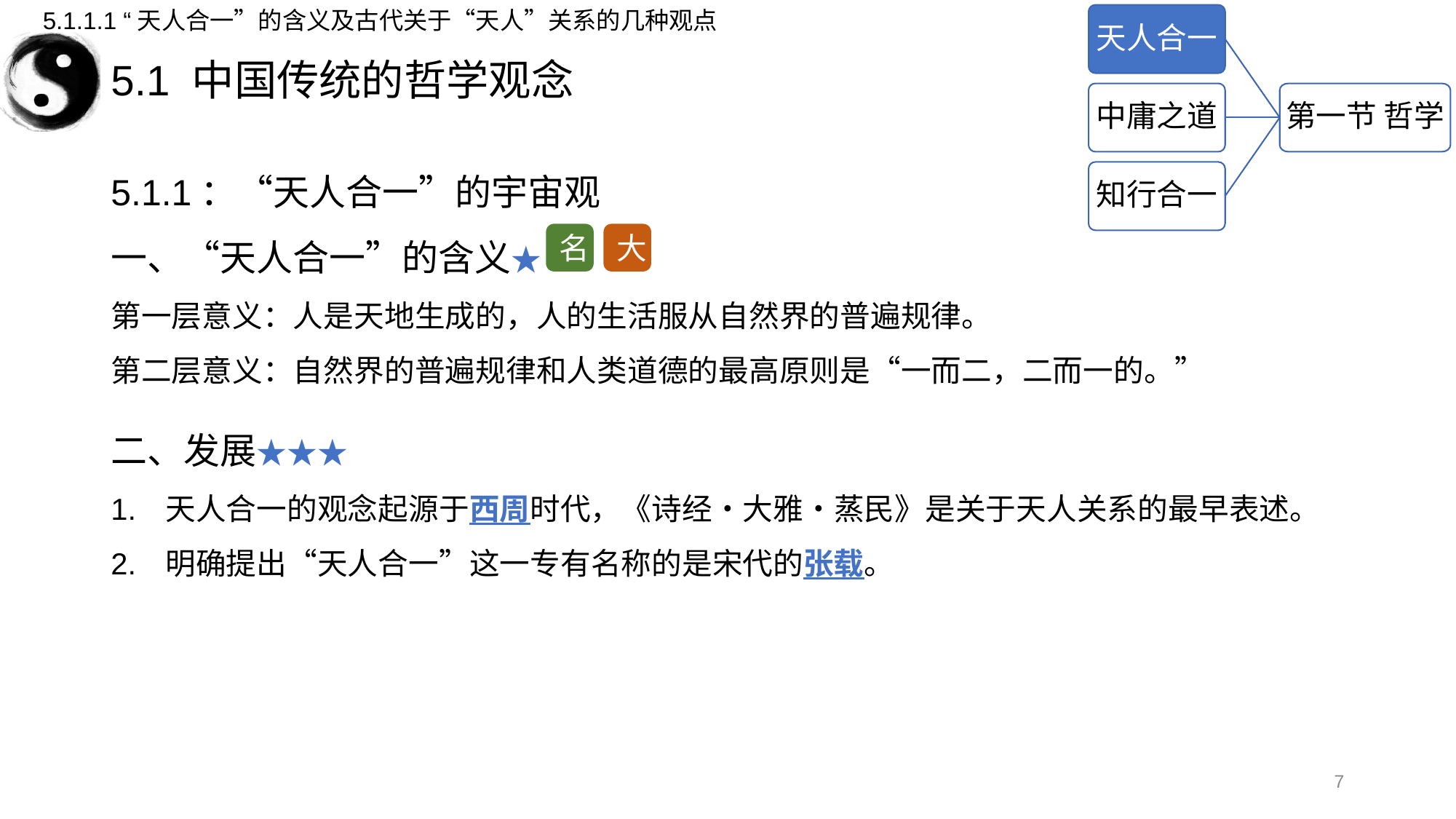

5.1.1.1 “天人合一”的含义及古代关于“天人”关系的几种观点
天人合一
# 5.1 中国传统的哲学观念

中庸之道
第一节 哲学

5.1.1：“天人合一”的宇宙观
一、“天人合一”的含义★
第一层意义：人是天地生成的，人的生活服从自然界的普遍规律。
第二层意义：自然界的普遍规律和人类道德的最高原则是“一而二，二而一的。”
二、发展★★★
天人合一的观念起源于西周时代，《诗经•大雅•蒸民》是关于天人关系的最早表述。
明确提出“天人合一”这一专有名称的是宋代的张载。

知行合一
大
名
7